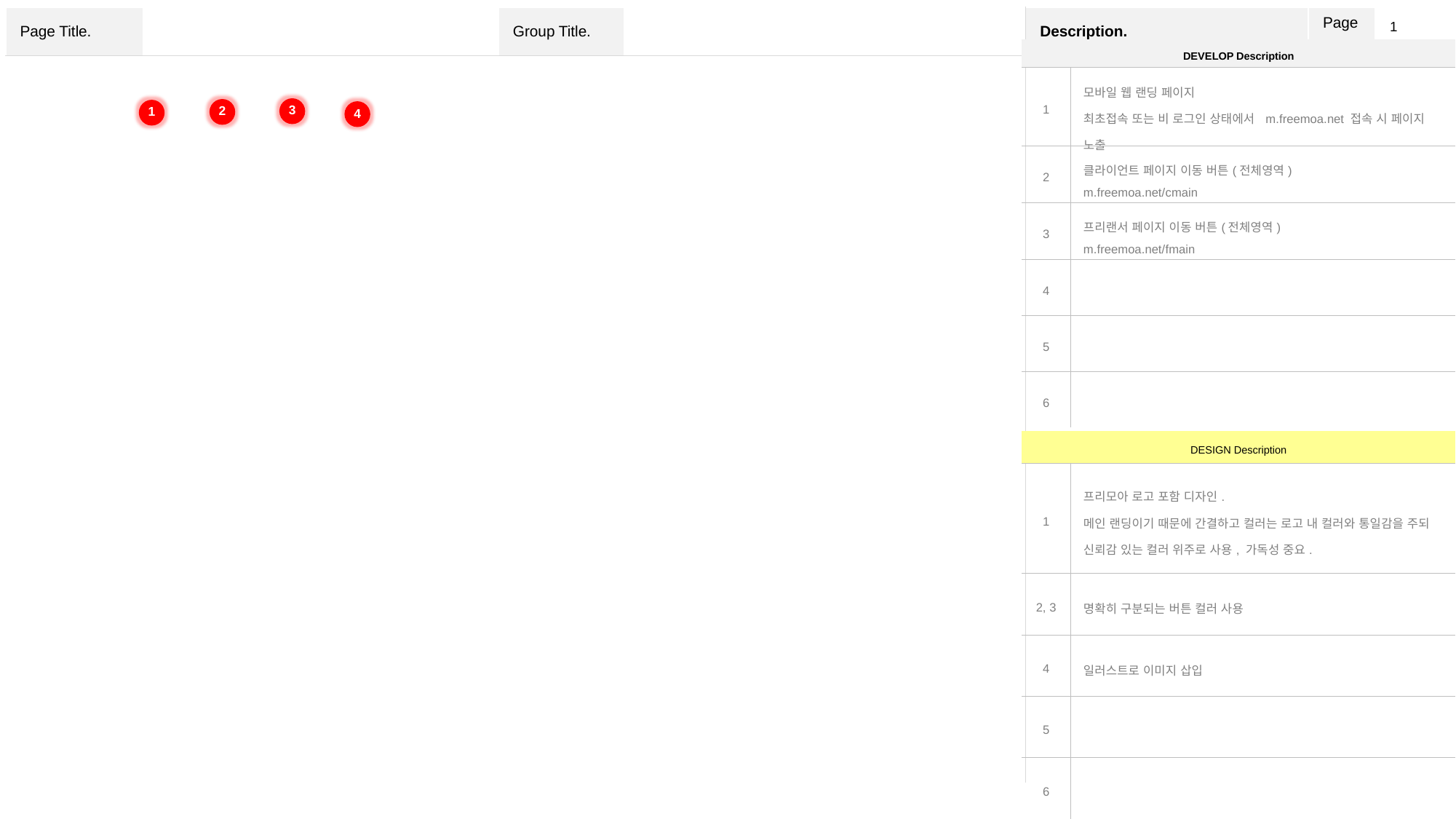

1

| DEVELOP Description |  |
| --- | --- |
| 1 | 모바일 웹 랜딩 페이지 최초접속 또는 비 로그인 상태에서 m.freemoa.net 접속 시 페이지 노출 |
| 2 | 클라이언트 페이지 이동 버튼(전체영역) m.freemoa.net/cmain |
| 3 | 프리랜서 페이지 이동 버튼(전체영역) m.freemoa.net/fmain |
| 4 |  |
| 5 |  |
| 6 |  |
3

2

1

4

| DESIGN Description |  |
| --- | --- |
| 1 | 프리모아 로고 포함 디자인. 메인 랜딩이기 때문에 간결하고 컬러는 로고 내 컬러와 통일감을 주되 신뢰감 있는 컬러 위주로 사용, 가독성 중요. |
| 2, 3 | 명확히 구분되는 버튼 컬러 사용 |
| 4 | 일러스트로 이미지 삽입 |
| 5 |  |
| 6 |  |